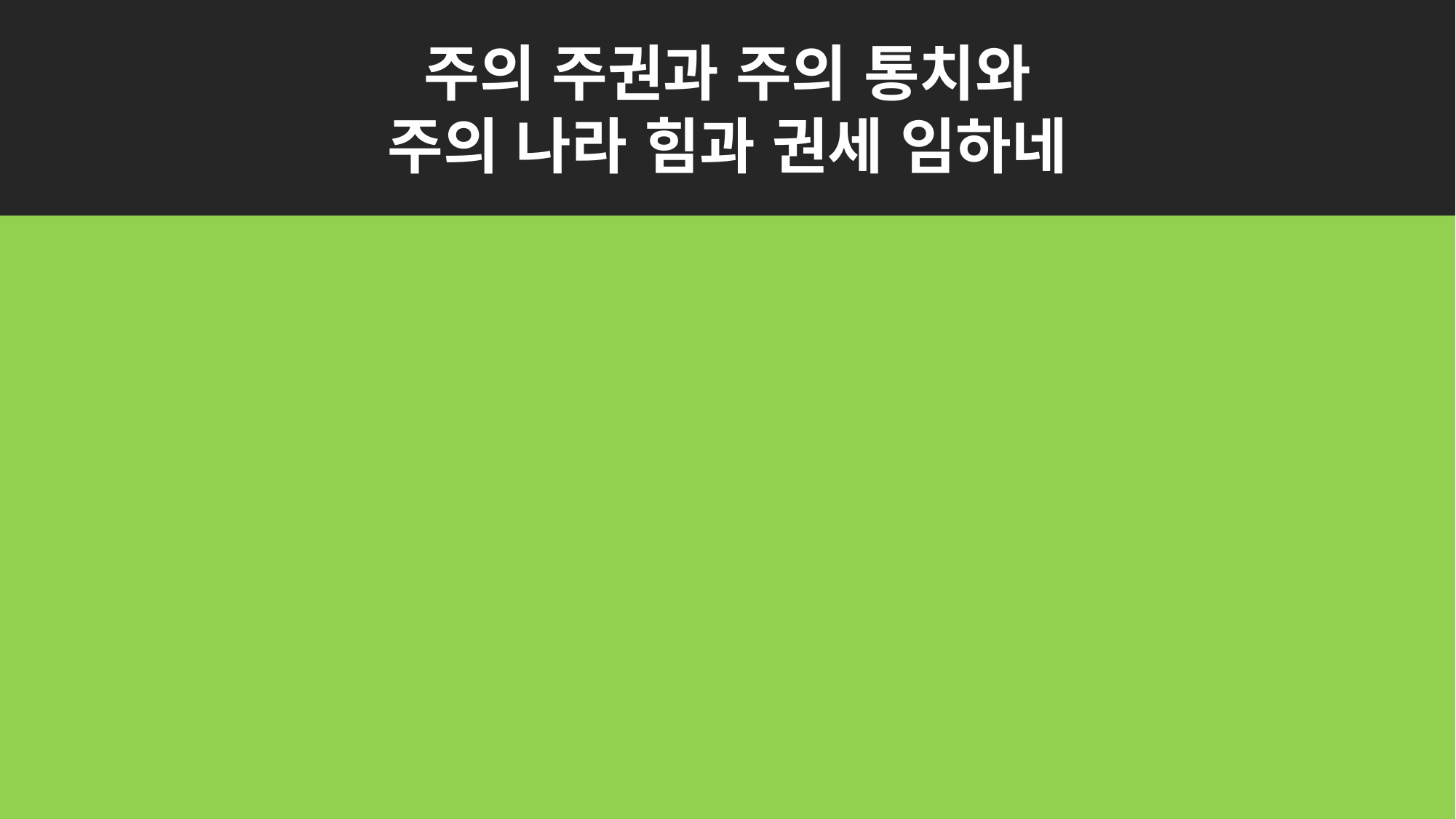

주의 주권과 주의 통치와
주의 나라 힘과 권세 임하네